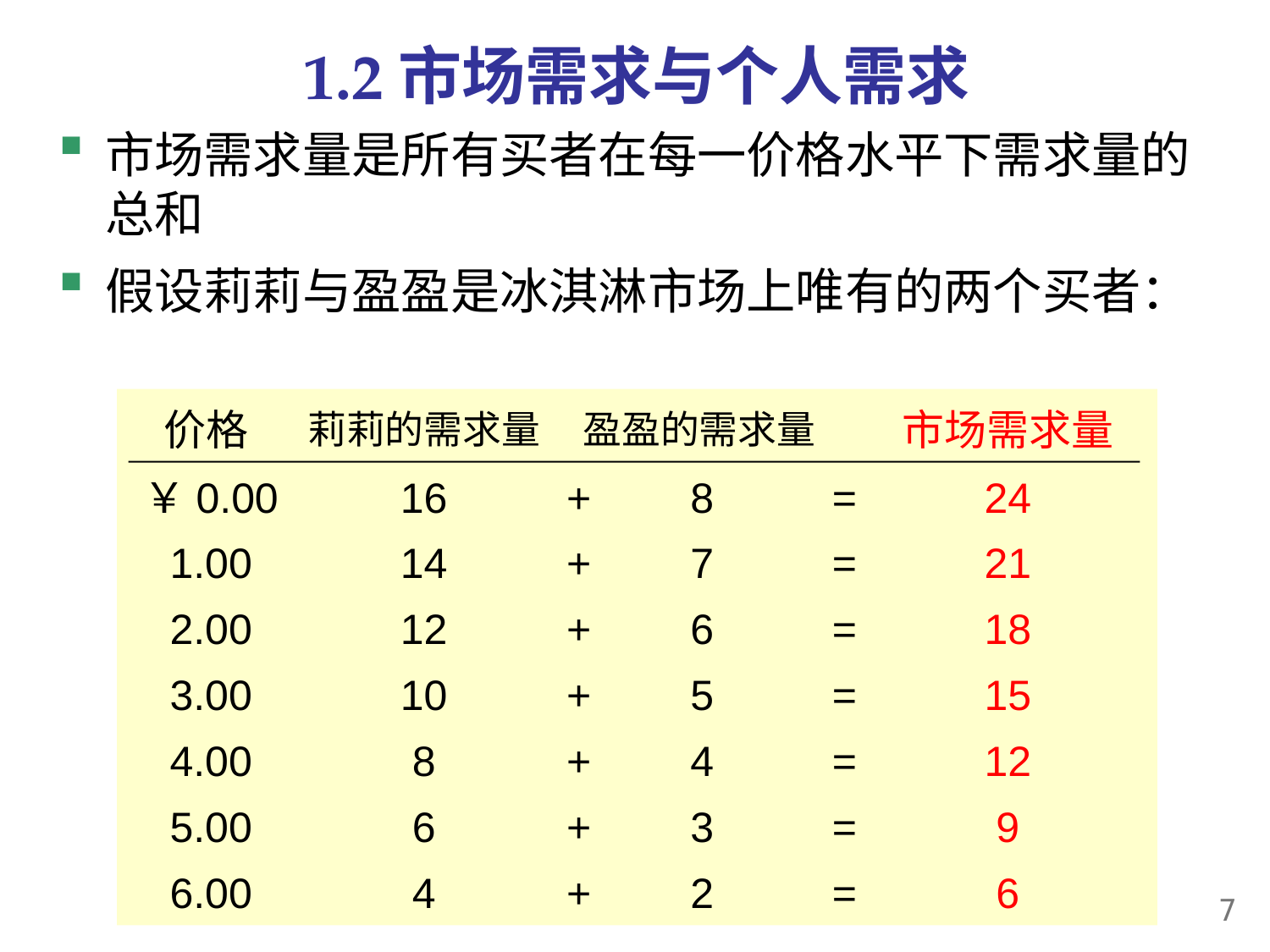

1.2市场需求与个人需求
0
市场需求量是所有买者在每一价格水平下需求量的总和
假设莉莉与盈盈是冰淇淋市场上唯有的两个买者：

价格
￥0.00
1.00
2.00
3.00
4.00
5.00
6.00

莉莉的需求量
16
14
12
10
8
6
4

盈盈的需求量
8
7
6
5
4
3
2

市场需求量

+
=
24

+
=
21

+
=
18

+
=
15
+
=
12
+
=
9
+
=
6

7